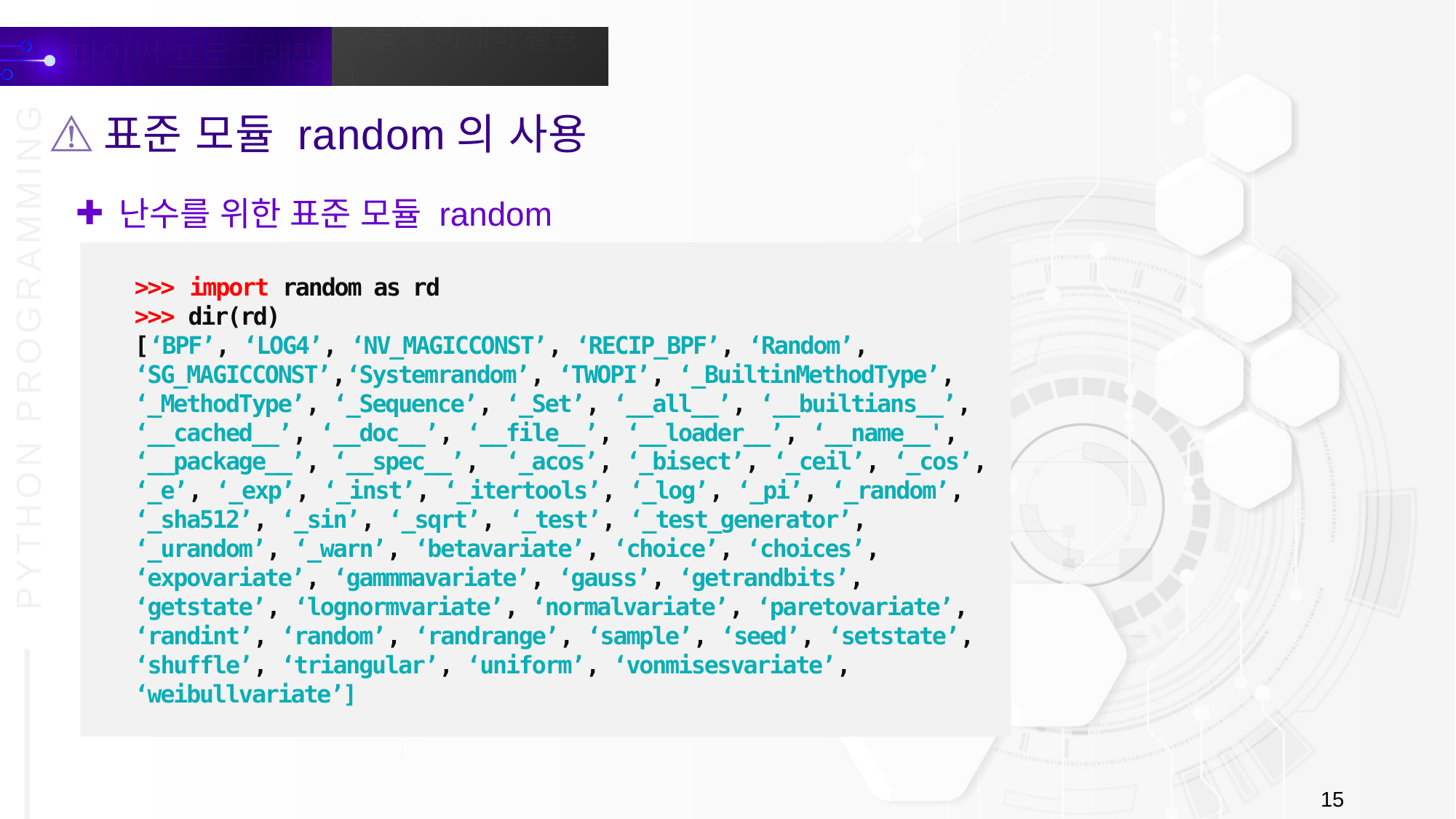

표준 모듈 random의 사용
난수를 위한 표준 모듈 random
>>> import random as rd
>>> dir(rd)
[‘BPF’, ‘LOG4’, ‘NV_MAGICCONST’, ‘RECIP_BPF’, ‘Random’, ‘SG_MAGICCONST’,‘Systemrandom’, ‘TWOPI’, ‘_BuiltinMethodType’, ‘_MethodType’, ‘_Sequence’, ‘_Set’, ‘__all__’, ‘__builtians__’, ‘__cached__’, ‘__doc__’, ‘__file__’, ‘__loader__’, ‘__name__', ‘__package__’, ‘__spec__’,  ‘_acos’, ‘_bisect’, ‘_ceil’, ‘_cos’, ‘_e’, ‘_exp’, ‘_inst’, ‘_itertools’, ‘_log’, ‘_pi’, ‘_random’, ‘_sha512’, ‘_sin’, ‘_sqrt’, ‘_test’, ‘_test_generator’, ‘_urandom’, ‘_warn’, ‘betavariate’, ‘choice’, ‘choices’, ‘expovariate’, ‘gammmavariate’, ‘gauss’, ‘getrandbits’, ‘getstate’, ‘lognormvariate’, ‘normalvariate’, ‘paretovariate’, ‘randint’, ‘random’, ‘randrange’, ‘sample’, ‘seed’, ‘setstate’, ‘shuffle’, ‘triangular’, ‘uniform’, ‘vonmisesvariate’, ‘weibullvariate’]
15